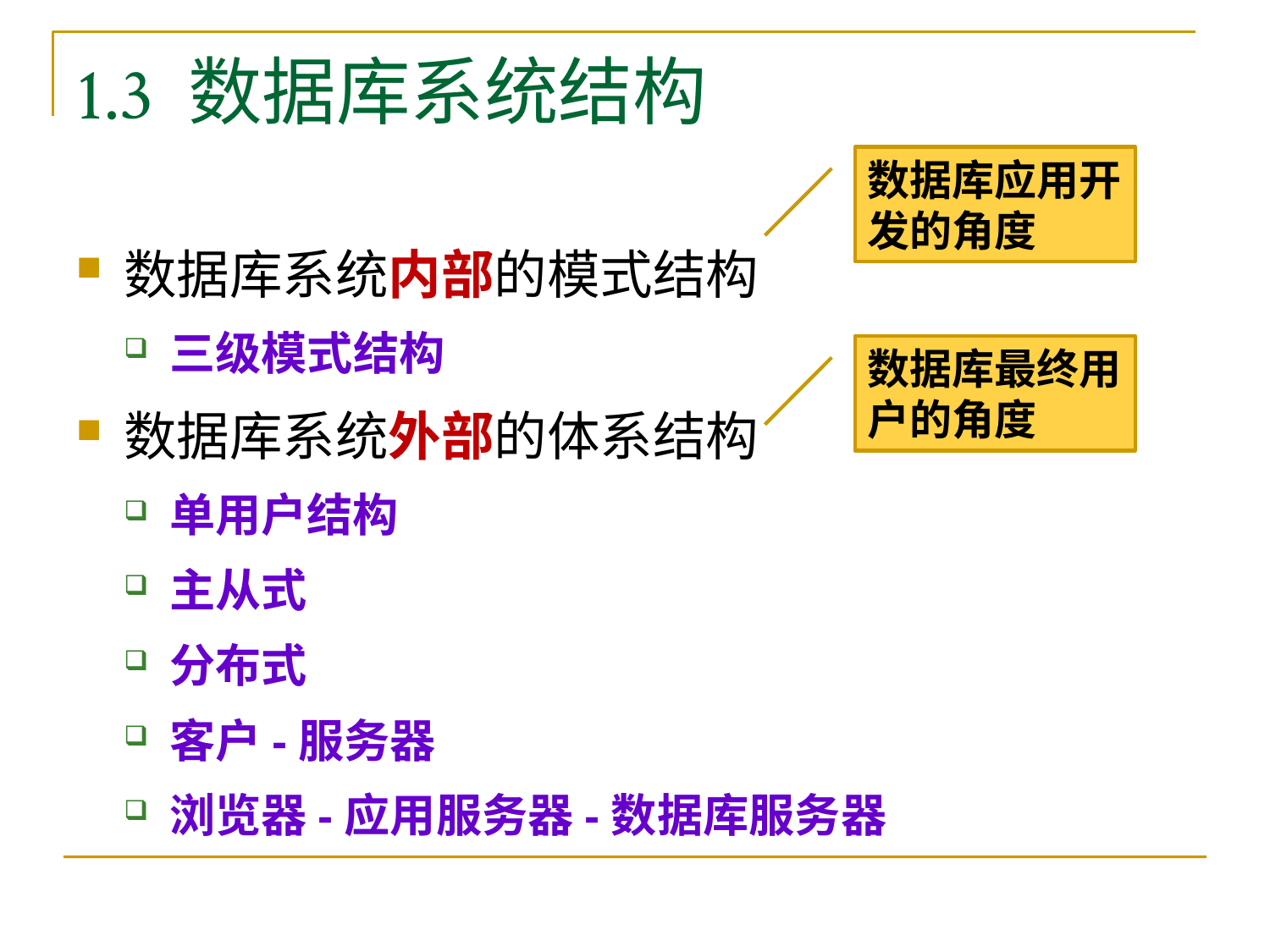

# 1.3 数据库系统结构
数据库应用开发的角度
数据库系统内部的模式结构
三级模式结构
数据库系统外部的体系结构
单用户结构
主从式
分布式
客户-服务器
浏览器-应用服务器-数据库服务器
数据库最终用户的角度